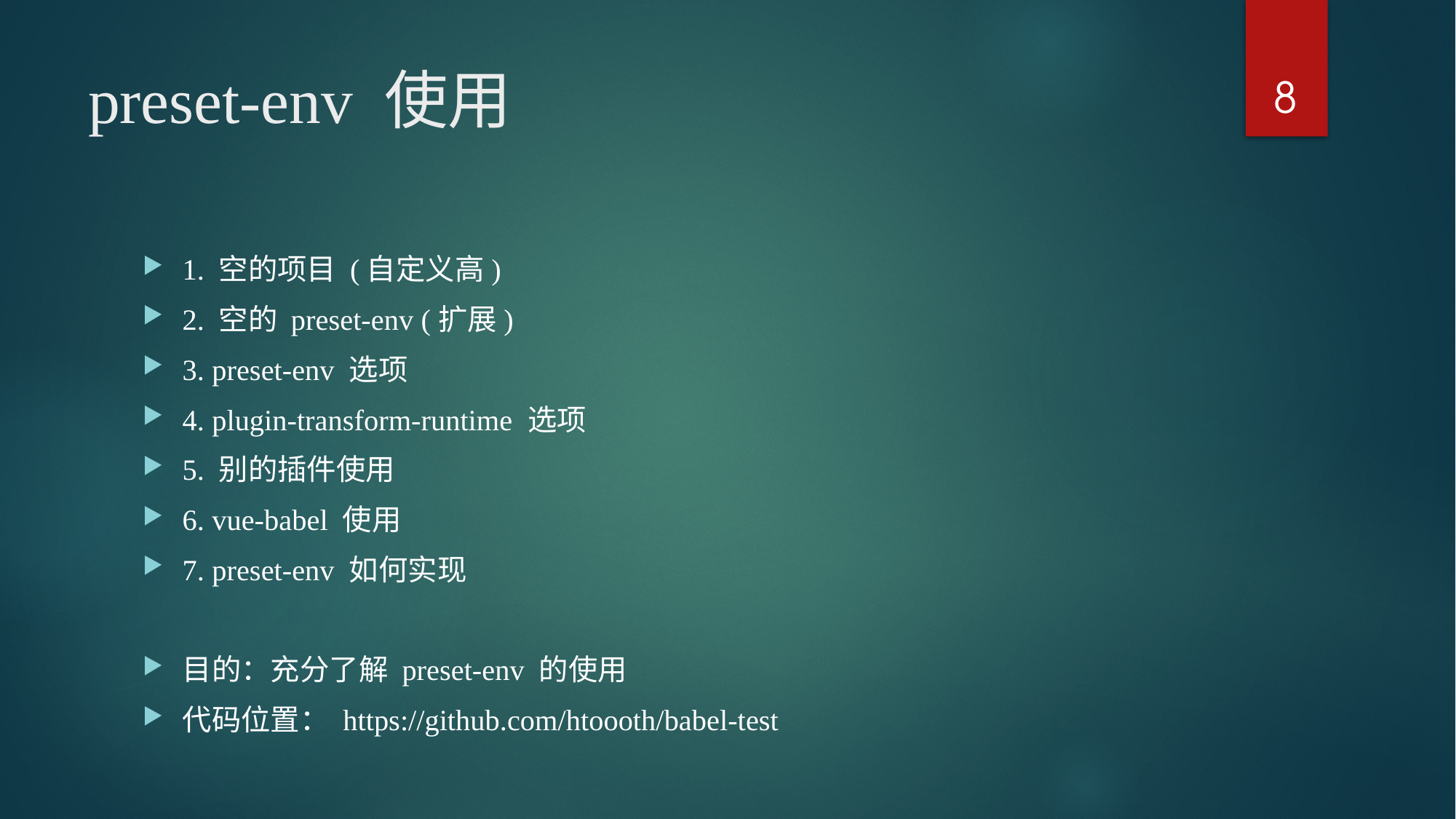

8
# preset-env 使用
1. 空的项目 (自定义高)
2. 空的 preset-env (扩展)
3. preset-env 选项
4. plugin-transform-runtime 选项
5. 别的插件使用
6. vue-babel 使用
7. preset-env 如何实现

目的：充分了解 preset-env 的使用
代码位置： https://github.com/htoooth/babel-test